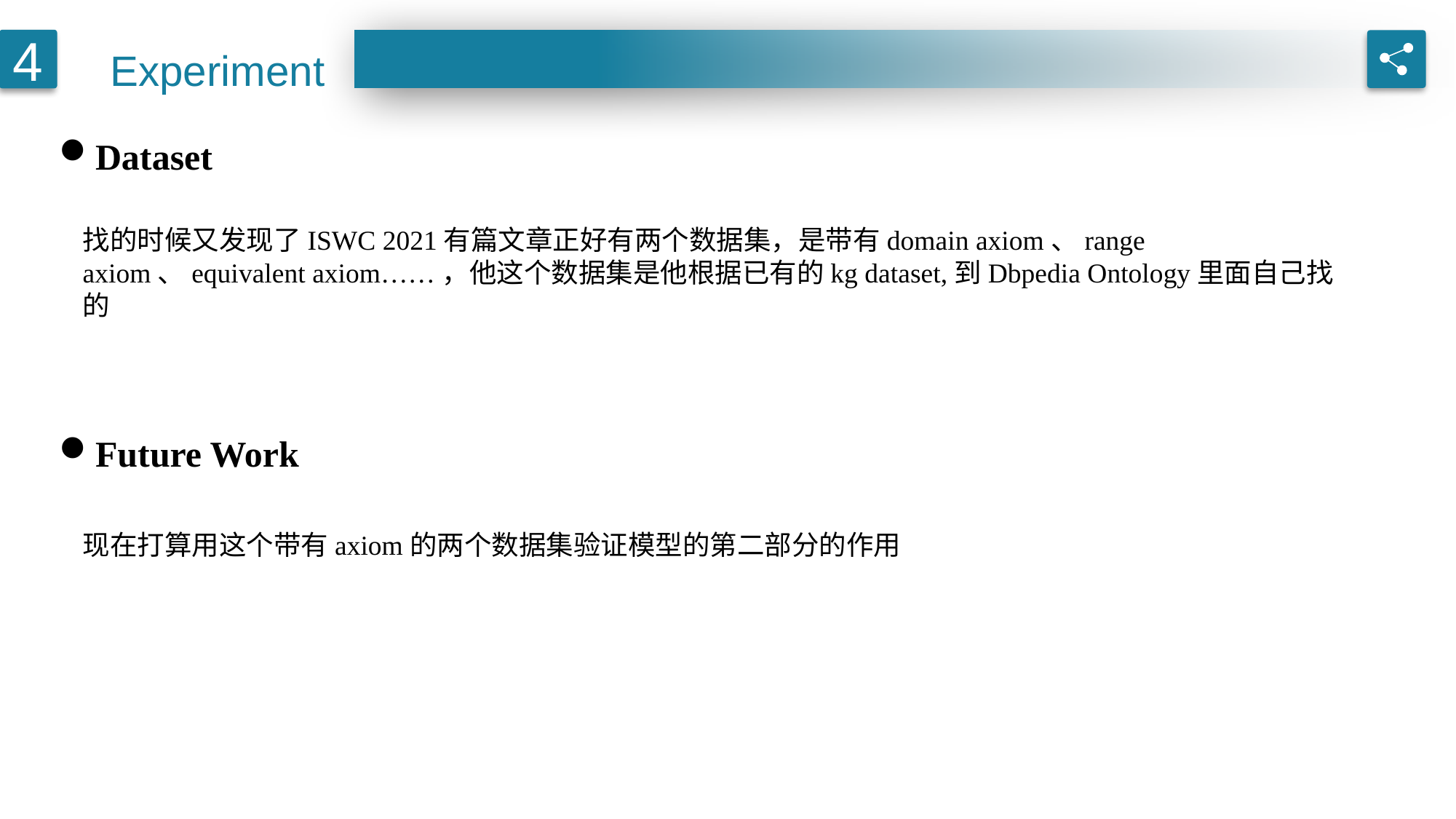

Experiment
4

Dataset

找的时候又发现了ISWC 2021有篇文章正好有两个数据集，是带有domain axiom、range axiom、equivalent axiom……，他这个数据集是他根据已有的kg dataset,到Dbpedia Ontology里面自己找的

Future Work

现在打算用这个带有axiom的两个数据集验证模型的第二部分的作用